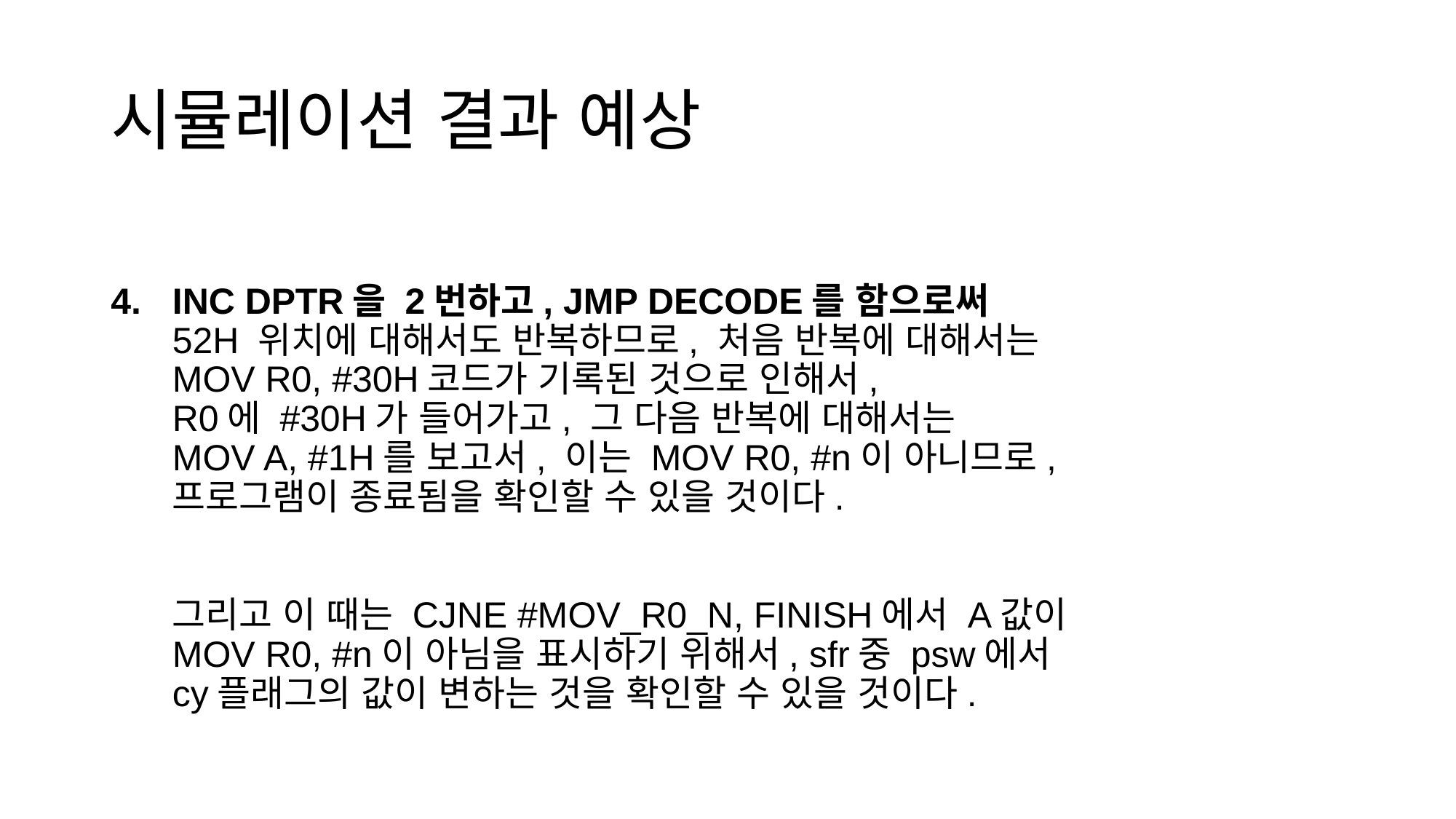

# 시뮬레이션 결과 예상

INC DPTR을 2번하고, JMP DECODE를 함으로써
52H 위치에 대해서도 반복하므로, 처음 반복에 대해서는
MOV R0, #30H코드가 기록된 것으로 인해서,
R0에 #30H가 들어가고, 그 다음 반복에 대해서는
MOV A, #1H를 보고서, 이는 MOV R0, #n이 아니므로,
프로그램이 종료됨을 확인할 수 있을 것이다.
그리고 이 때는 CJNE #MOV_R0_N, FINISH에서 A값이
MOV R0, #n이 아님을 표시하기 위해서, sfr중 psw에서
cy플래그의 값이 변하는 것을 확인할 수 있을 것이다.